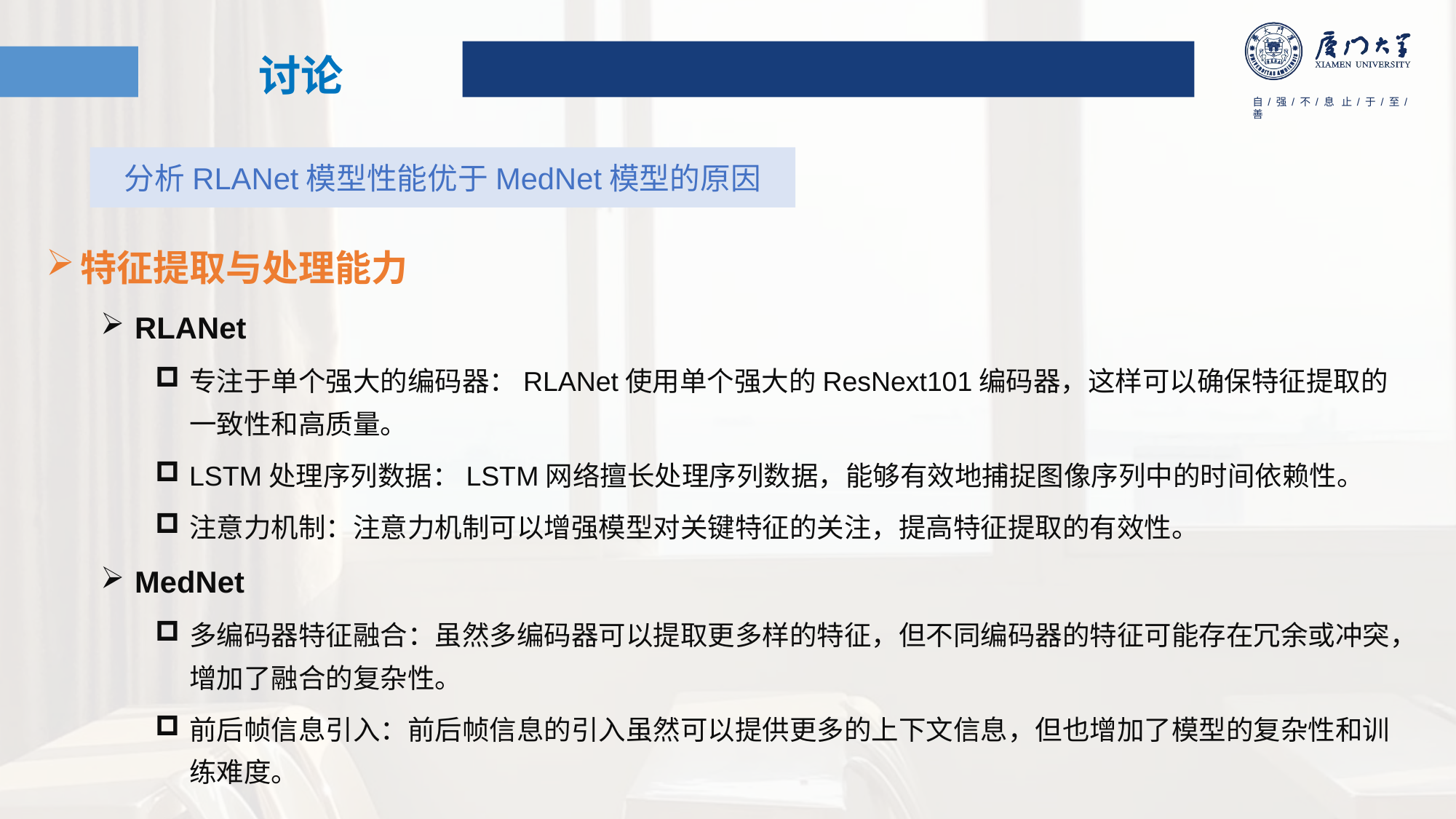

讨论
分析RLANet模型性能优于MedNet模型的原因
特征提取与处理能力
RLANet
专注于单个强大的编码器：RLANet使用单个强大的ResNext101编码器，这样可以确保特征提取的一致性和高质量。
LSTM处理序列数据：LSTM网络擅长处理序列数据，能够有效地捕捉图像序列中的时间依赖性。
注意力机制：注意力机制可以增强模型对关键特征的关注，提高特征提取的有效性。
MedNet
多编码器特征融合：虽然多编码器可以提取更多样的特征，但不同编码器的特征可能存在冗余或冲突，增加了融合的复杂性。
前后帧信息引入：前后帧信息的引入虽然可以提供更多的上下文信息，但也增加了模型的复杂性和训练难度。